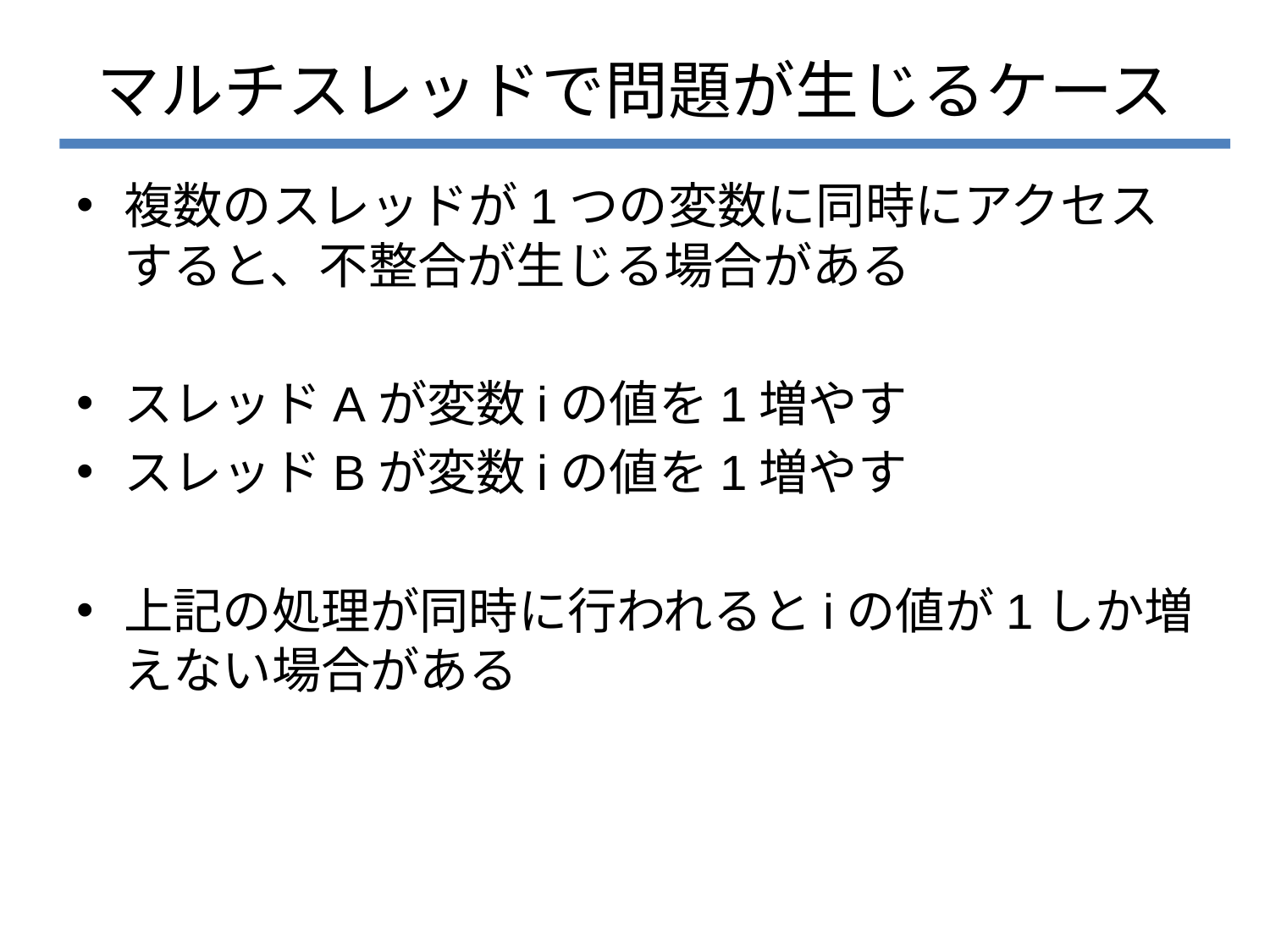

# マルチスレッドで問題が生じるケース
複数のスレッドが1つの変数に同時にアクセスすると、不整合が生じる場合がある

スレッドAが変数iの値を1増やす
スレッドBが変数iの値を1増やす

上記の処理が同時に行われるとiの値が1しか増えない場合がある